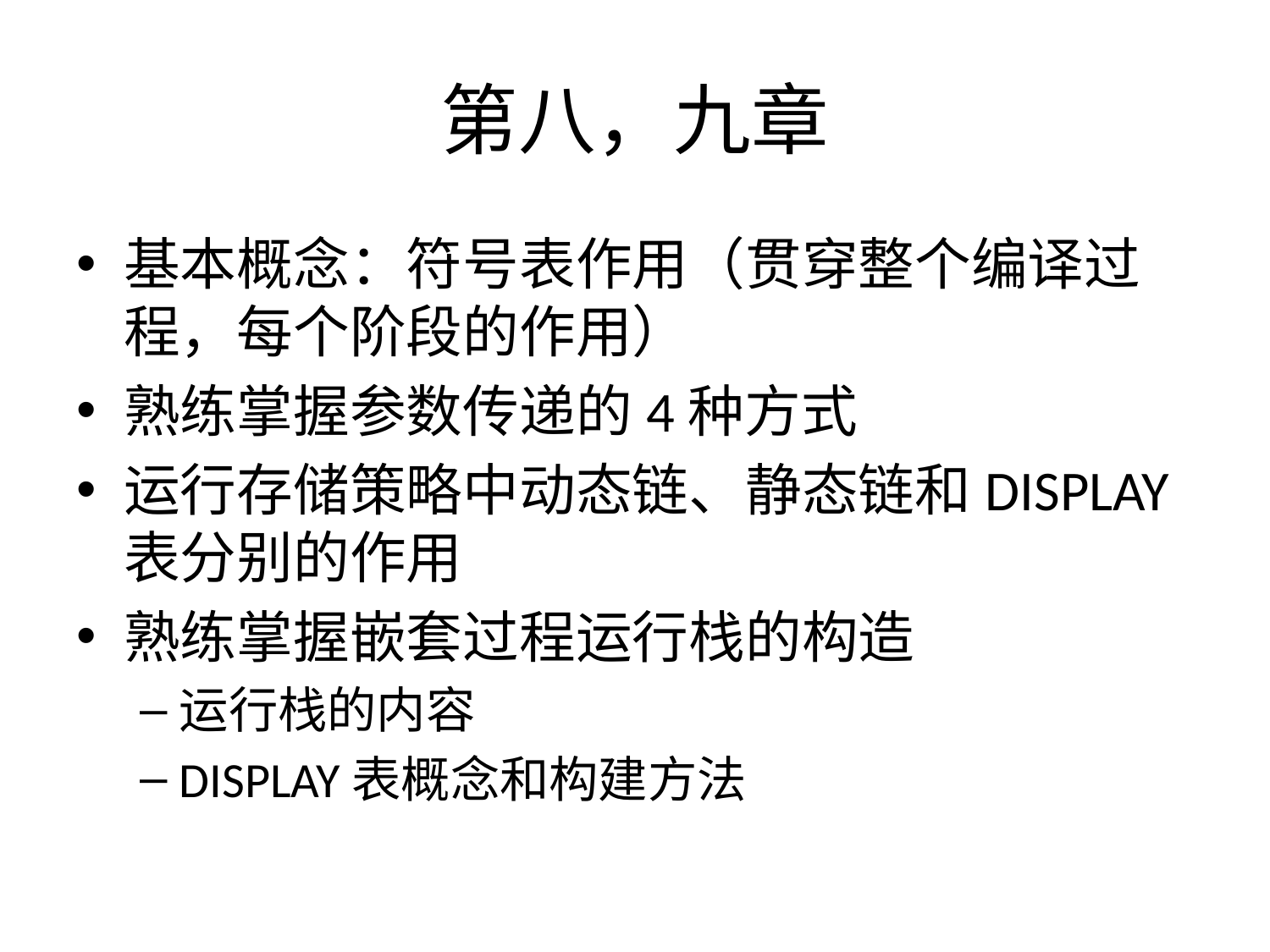

# 第八，九章
基本概念：符号表作用（贯穿整个编译过程，每个阶段的作用）
熟练掌握参数传递的4种方式
运行存储策略中动态链、静态链和DISPLAY表分别的作用
熟练掌握嵌套过程运行栈的构造
运行栈的内容
DISPLAY表概念和构建方法